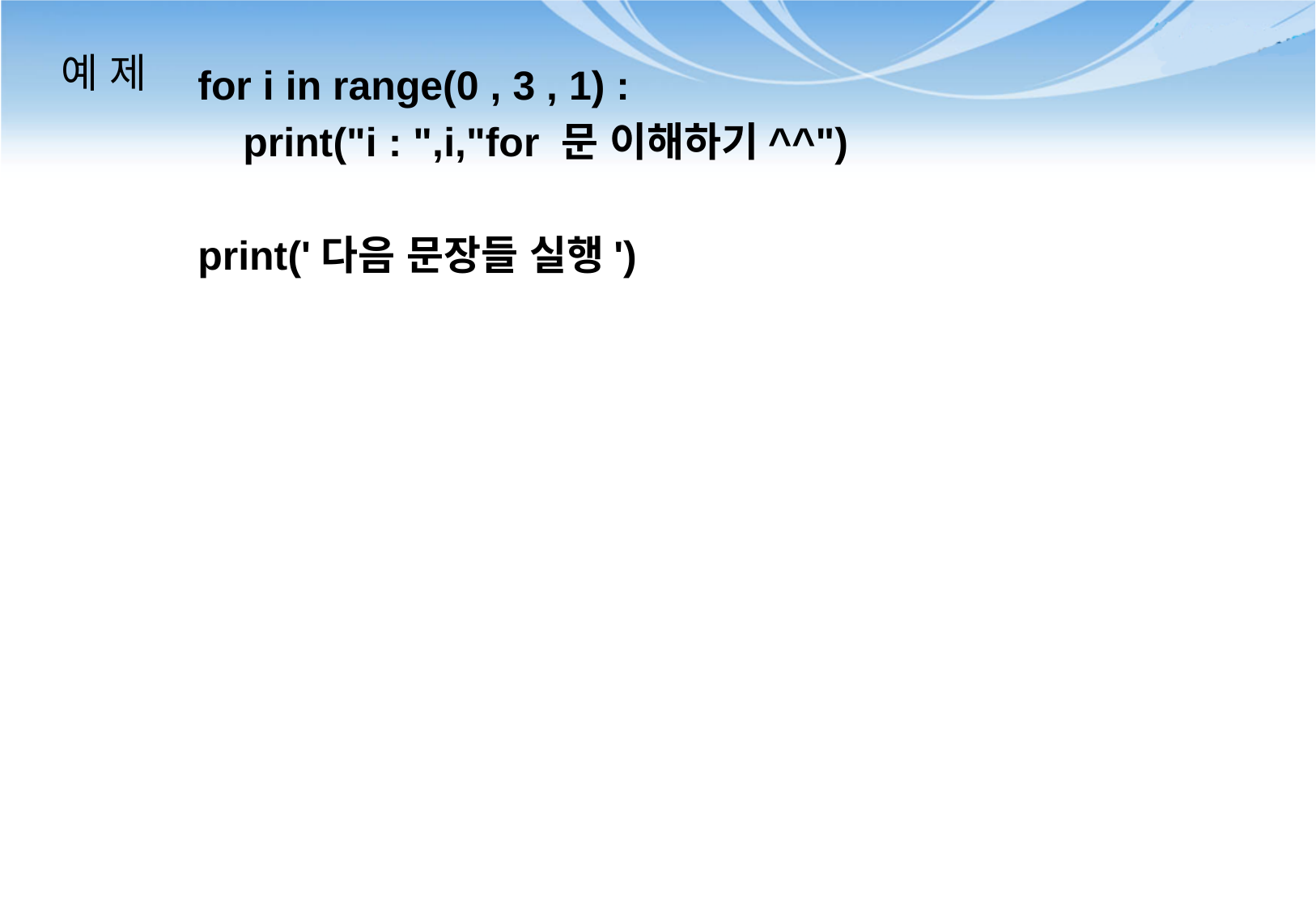

# 예 제
for i in range(0 , 3 , 1) :
    print("i : ",i,"for 문 이해하기^^")

print('다음 문장들 실행')